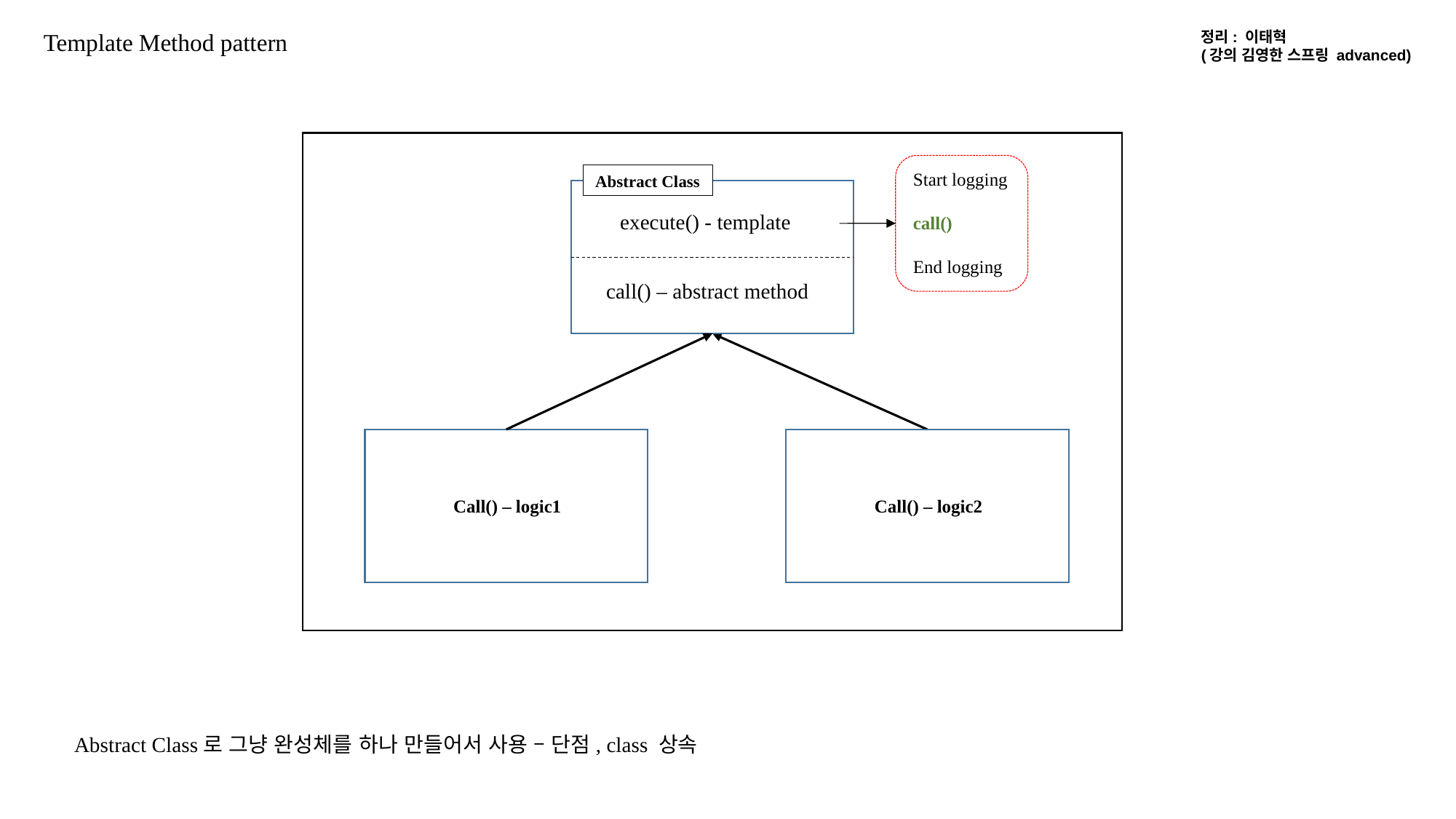

Template Method pattern
정리: 이태혁
(강의 김영한 스프링 advanced)

Abstract Class

execute() - template
call() – abstract method

Call() – logic1
Call() – logic2

Start logging

call()

End logging
Abstract Class로 그냥 완성체를 하나 만들어서 사용 – 단점, class 상속